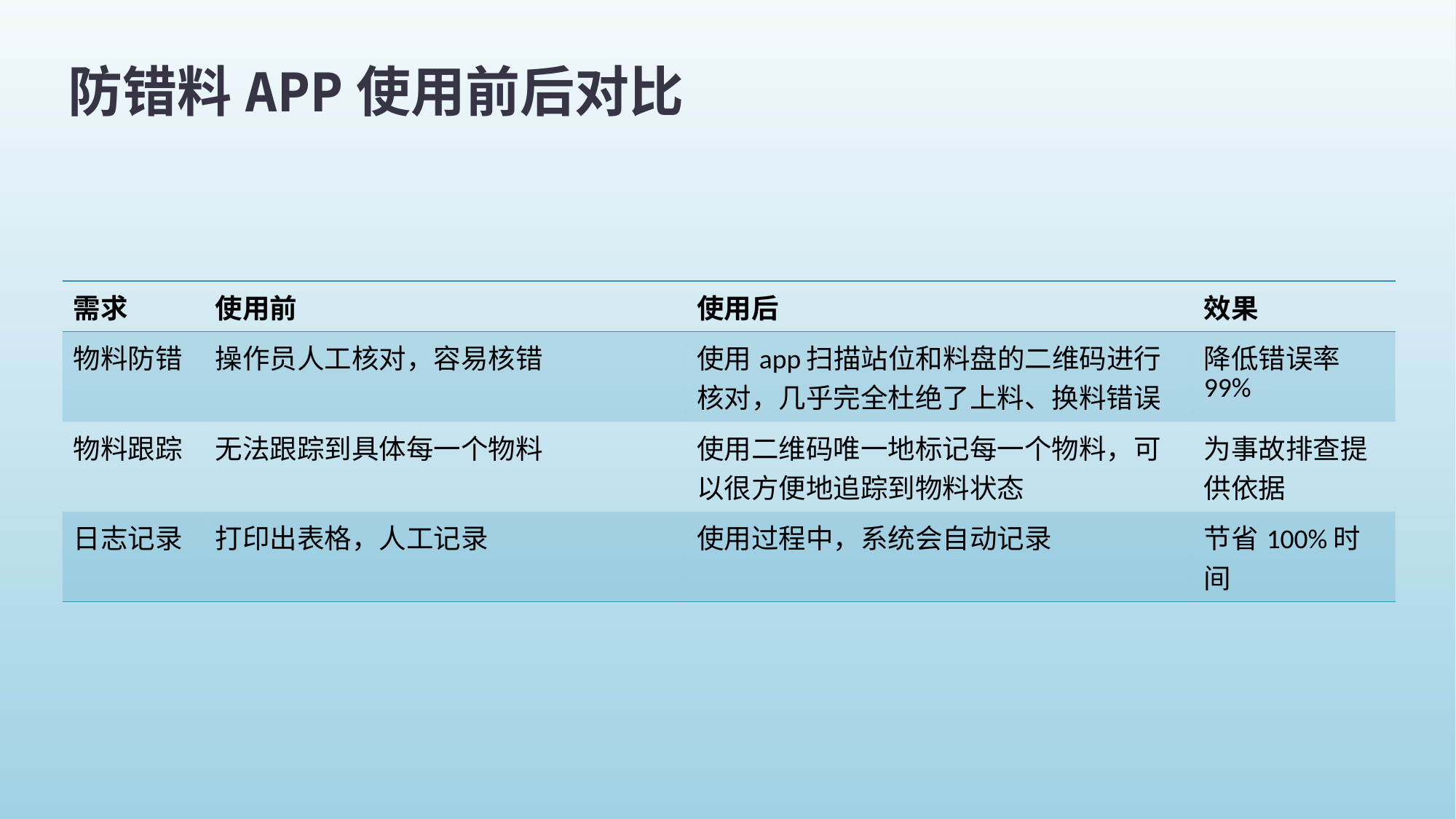

# 防错料APP使用前后对比
| 需求 | 使用前 | 使用后 | 效果 |
| --- | --- | --- | --- |
| 物料防错 | 操作员人工核对，容易核错 | 使用app扫描站位和料盘的二维码进行核对，几乎完全杜绝了上料、换料错误 | 降低错误率99% |
| 物料跟踪 | 无法跟踪到具体每一个物料 | 使用二维码唯一地标记每一个物料，可以很方便地追踪到物料状态 | 为事故排查提供依据 |
| 日志记录 | 打印出表格，人工记录 | 使用过程中，系统会自动记录 | 节省100%时间 |